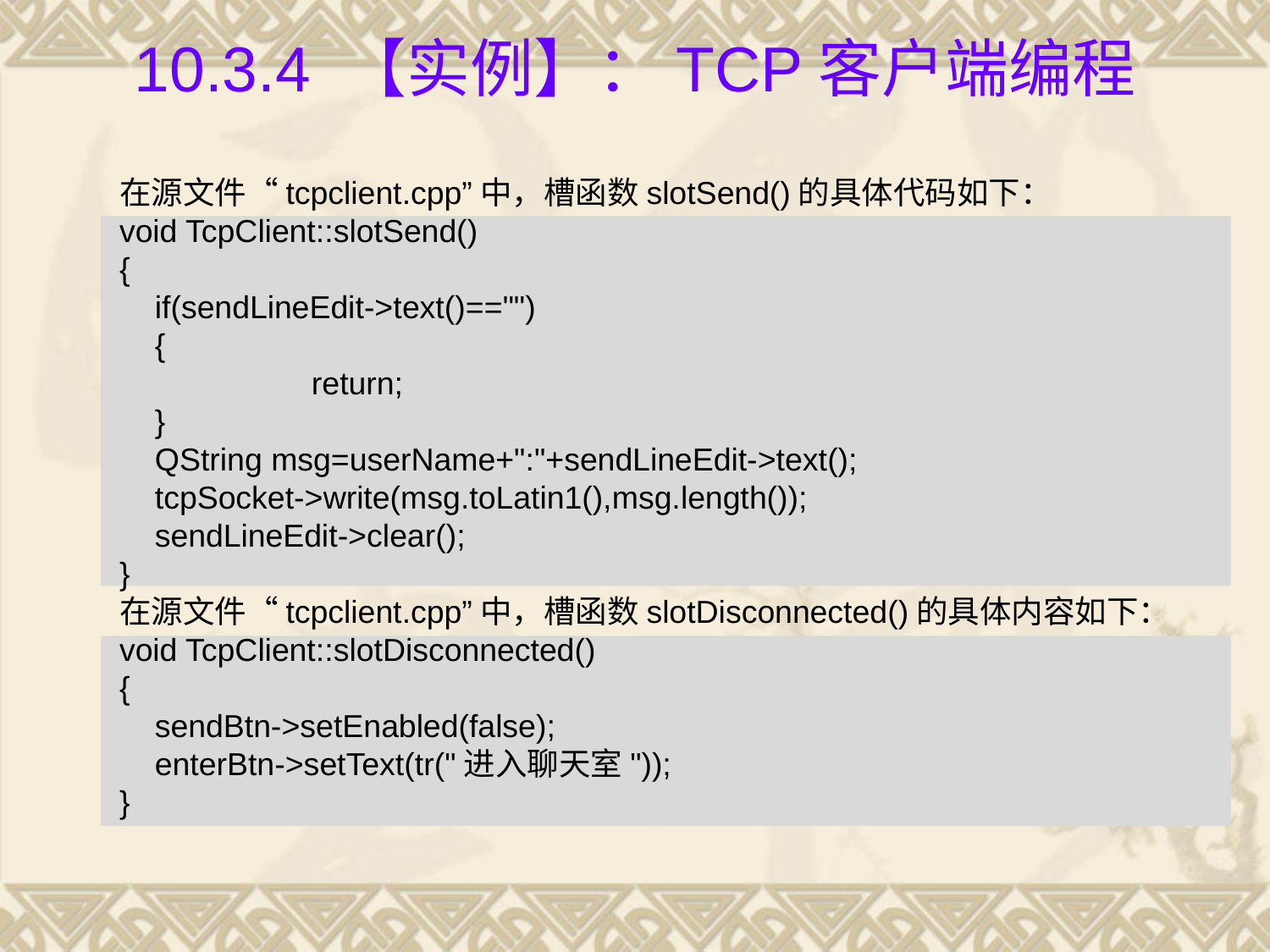

# 10.3.4 【实例】：TCP客户端编程
在源文件“tcpclient.cpp”中，槽函数slotSend()的具体代码如下：
void TcpClient::slotSend()
{
    if(sendLineEdit->text()=="")
    {
        	return;
    }
    QString msg=userName+":"+sendLineEdit->text();
    tcpSocket->write(msg.toLatin1(),msg.length());
    sendLineEdit->clear();
}
在源文件“tcpclient.cpp”中，槽函数slotDisconnected()的具体内容如下：
void TcpClient::slotDisconnected()
{
    sendBtn->setEnabled(false);
    enterBtn->setText(tr("进入聊天室"));
}